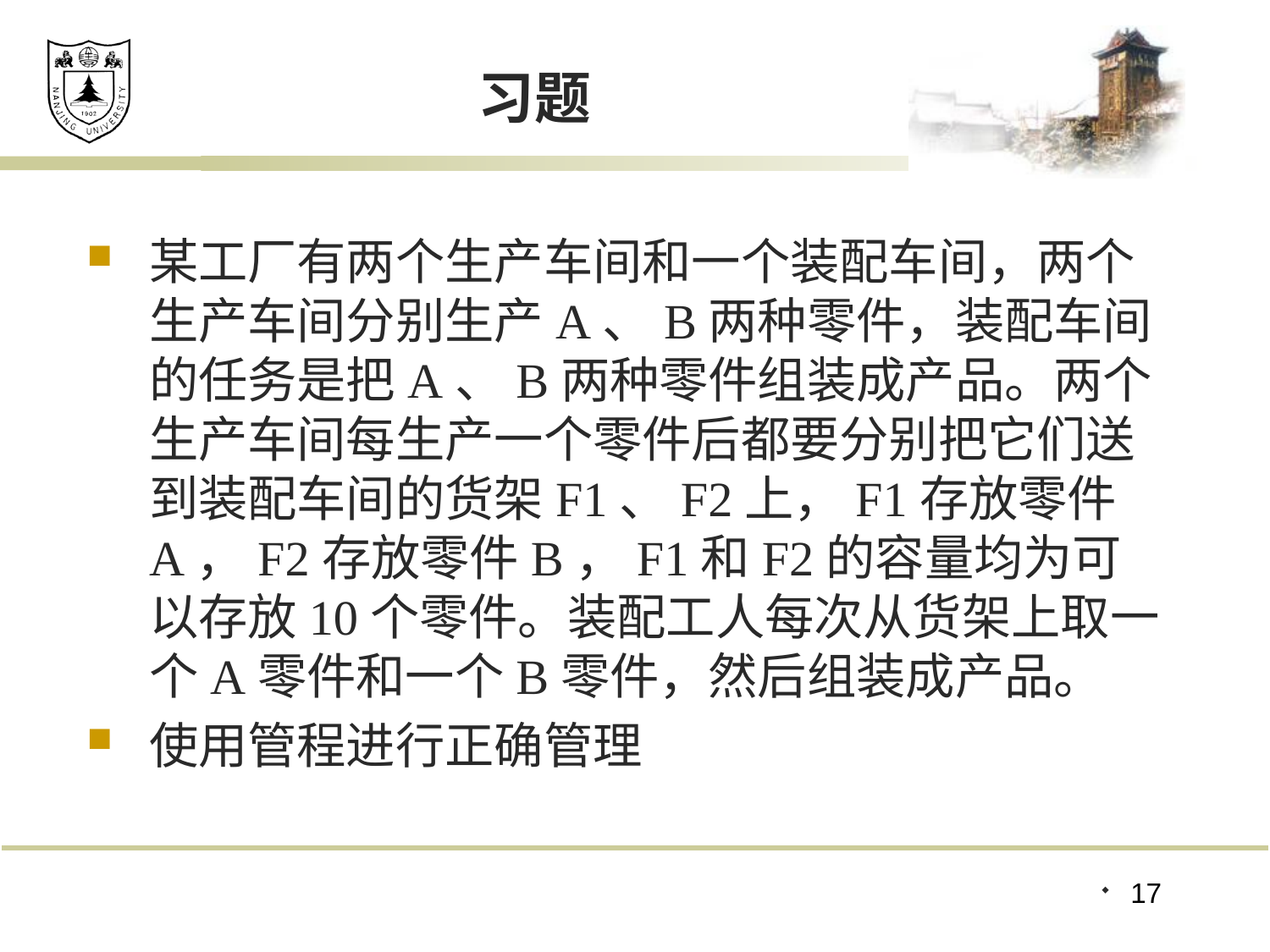

# 习题
某工厂有两个生产车间和一个装配车间，两个生产车间分别生产A、B两种零件，装配车间的任务是把A、B两种零件组装成产品。两个生产车间每生产一个零件后都要分别把它们送到装配车间的货架F1、F2上，F1存放零件A，F2存放零件B，F1和F2的容量均为可以存放10个零件。装配工人每次从货架上取一个A零件和一个B零件，然后组装成产品。
使用管程进行正确管理
17